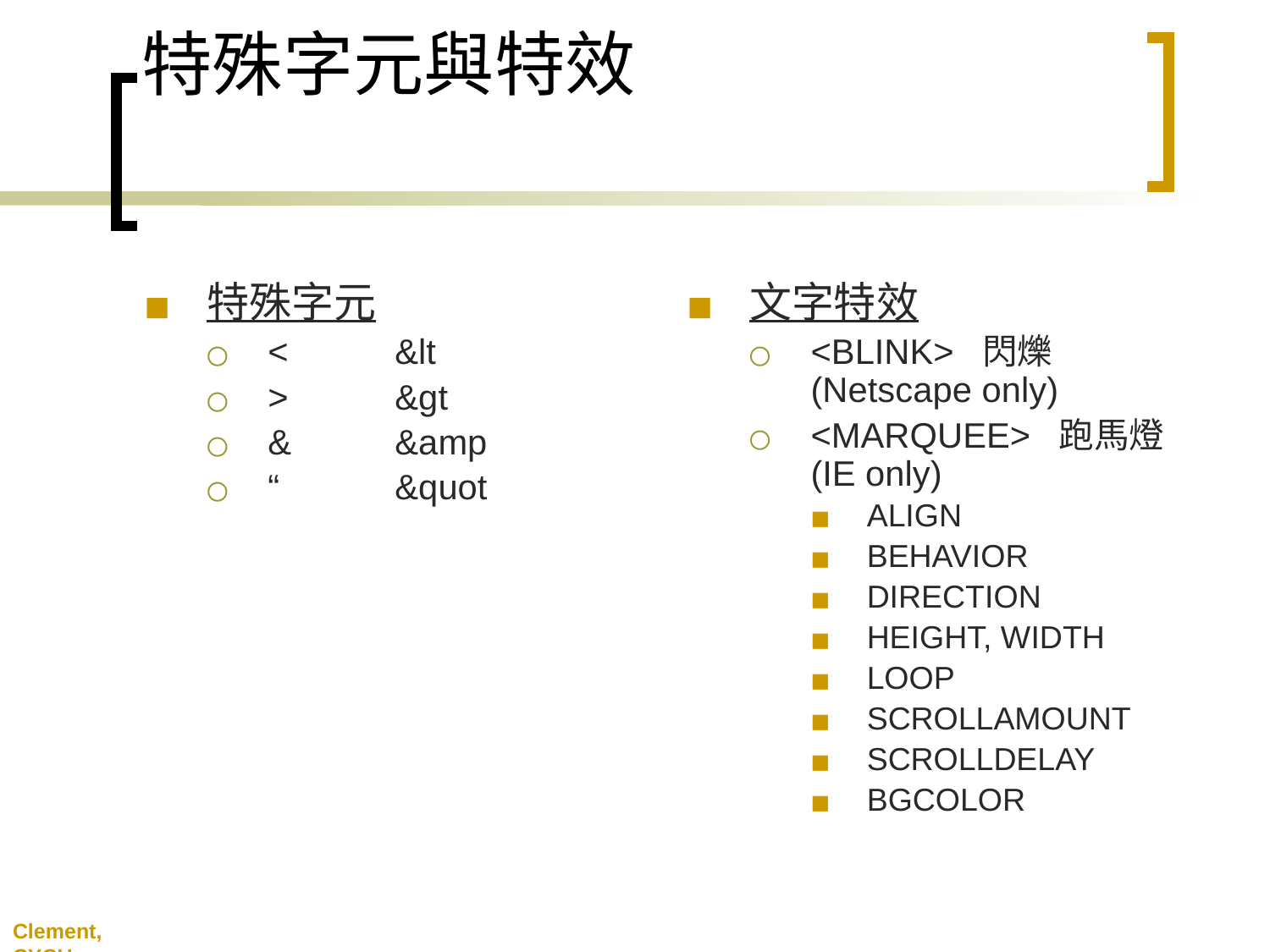

特殊字元與特效
特殊字元
<	&lt
>	&gt
&	&amp
“	&quot
文字特效
<BLINK>  閃爍 (Netscape only)
<MARQUEE>  跑馬燈 (IE only)
ALIGN
BEHAVIOR
DIRECTION
HEIGHT, WIDTH
LOOP
SCROLLAMOUNT
SCROLLDELAY
BGCOLOR